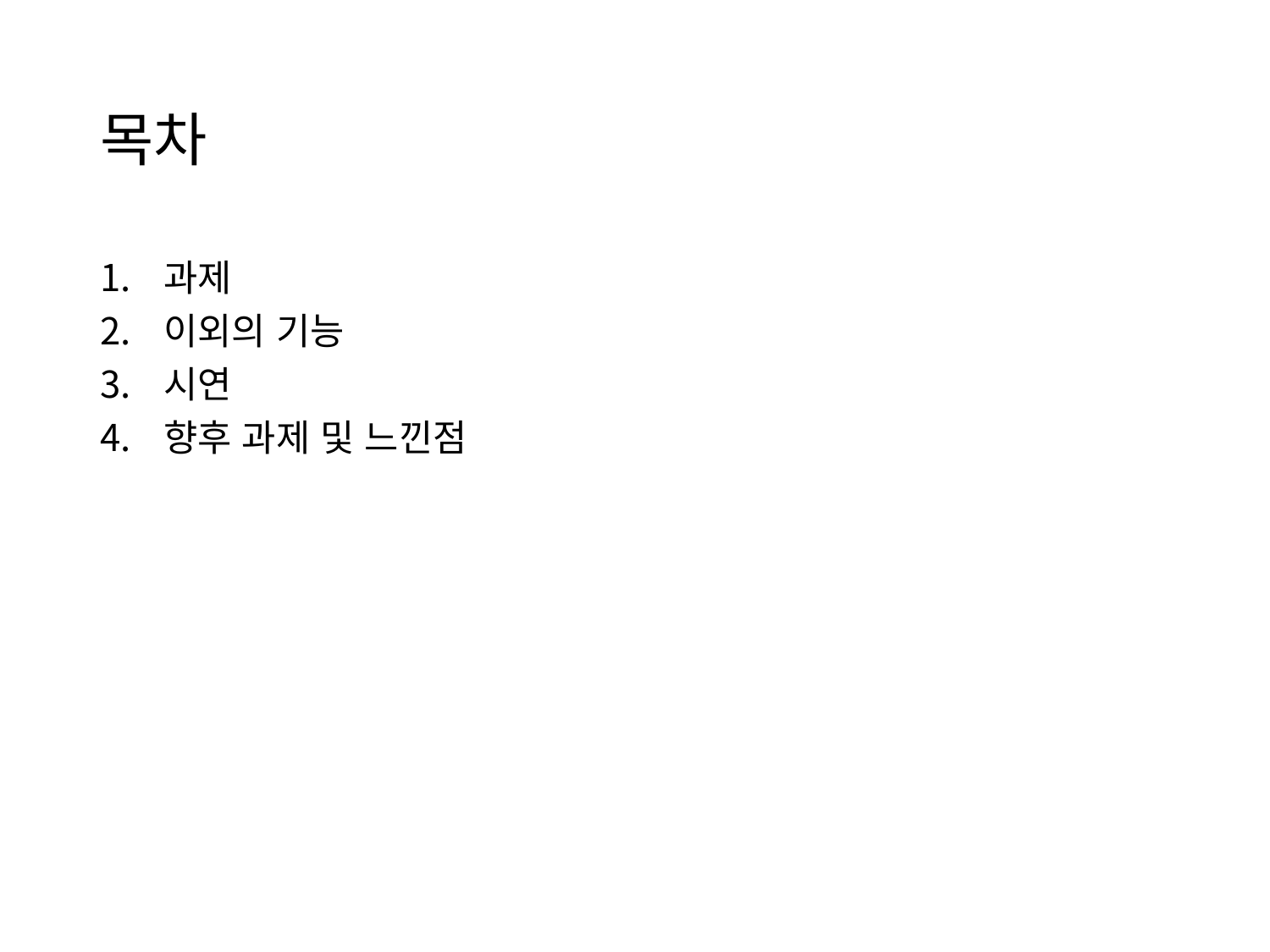

# 목차
과제
이외의 기능
시연
향후 과제 및 느낀점